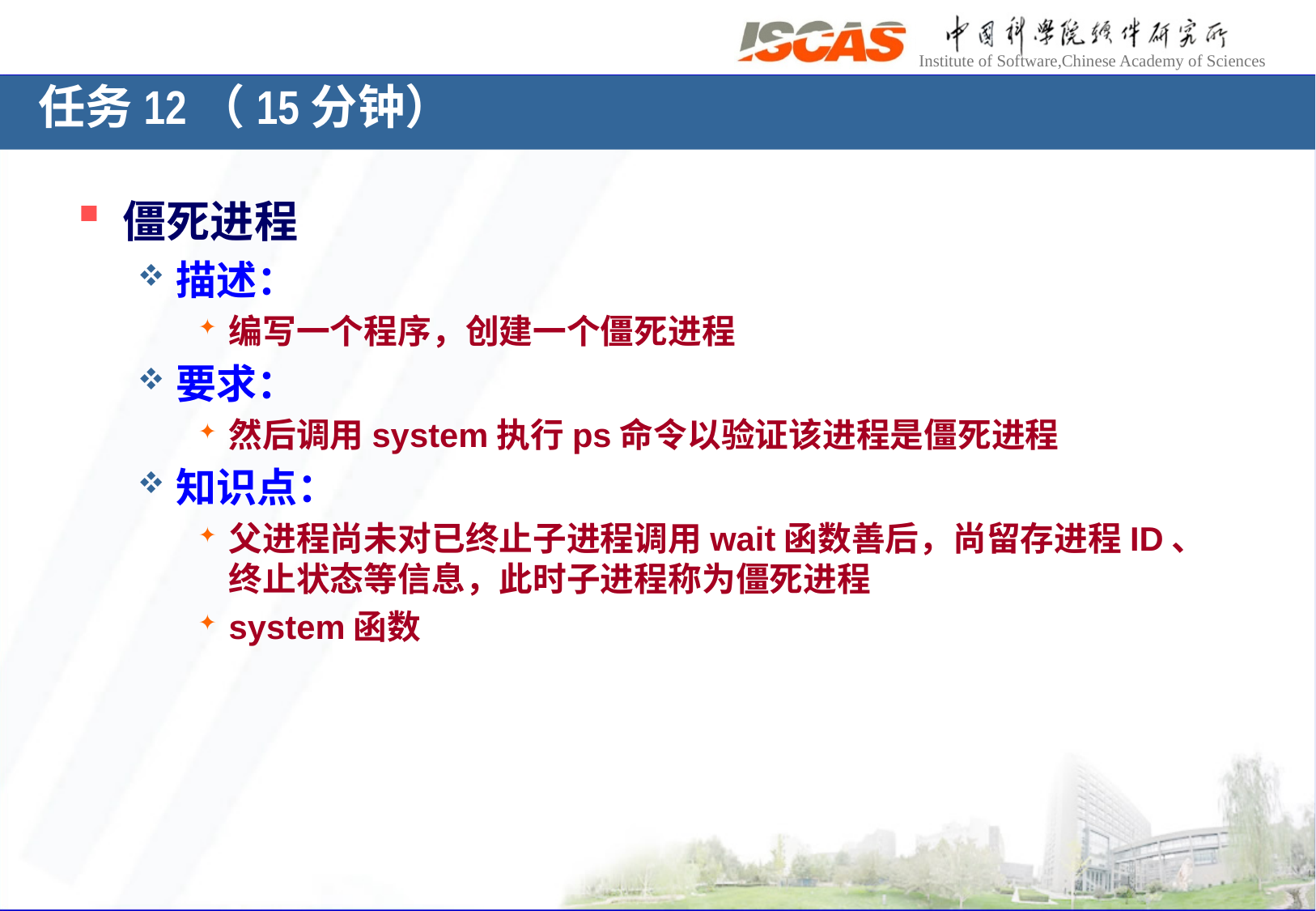

# 任务12（15分钟）
僵死进程
描述：
编写一个程序，创建一个僵死进程
要求：
然后调用system执行ps命令以验证该进程是僵死进程
知识点：
父进程尚未对已终止子进程调用wait函数善后，尚留存进程ID、终止状态等信息，此时子进程称为僵死进程
system函数